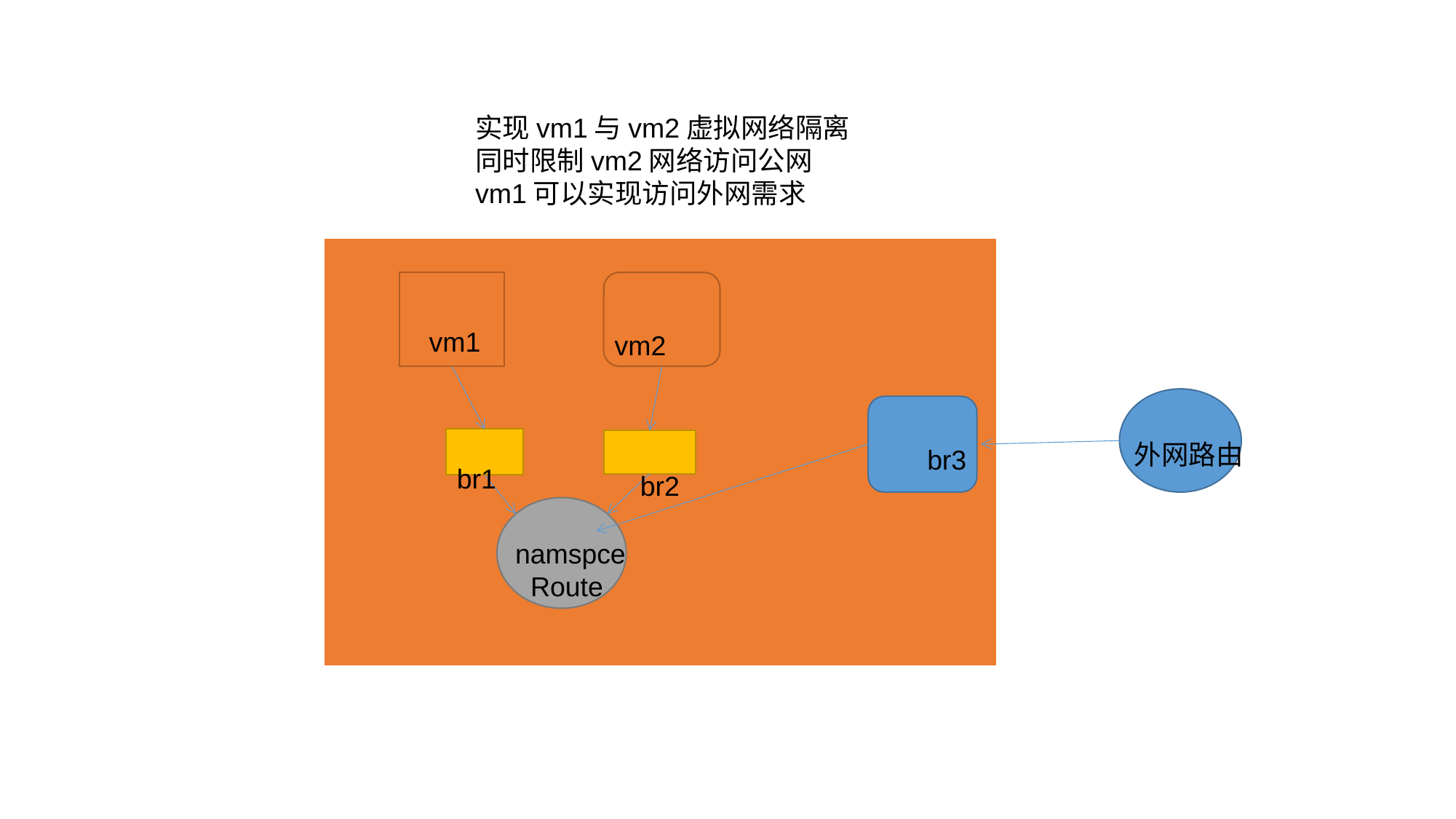

实现vm1与vm2虚拟网络隔离
同时限制vm2网络访问公网
vm1可以实现访问外网需求

vm1

vm2

外网路由
br3
br1
br2

 namspce
   Route